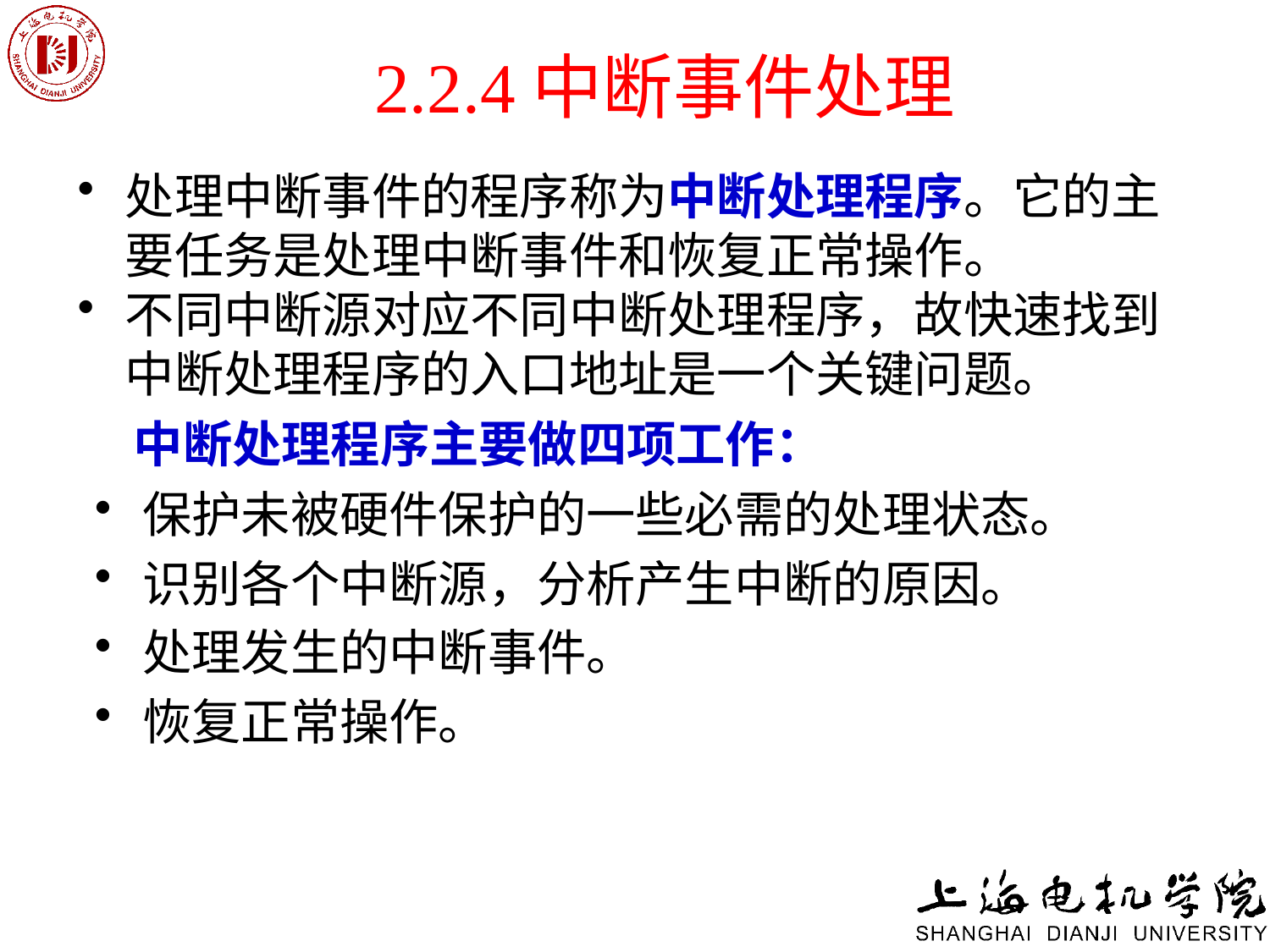

# 2.2.4中断事件处理
处理中断事件的程序称为中断处理程序。它的主要任务是处理中断事件和恢复正常操作。
不同中断源对应不同中断处理程序，故快速找到中断处理程序的入口地址是一个关键问题。
  中断处理程序主要做四项工作：
保护未被硬件保护的一些必需的处理状态。
识别各个中断源，分析产生中断的原因。
处理发生的中断事件。
恢复正常操作。